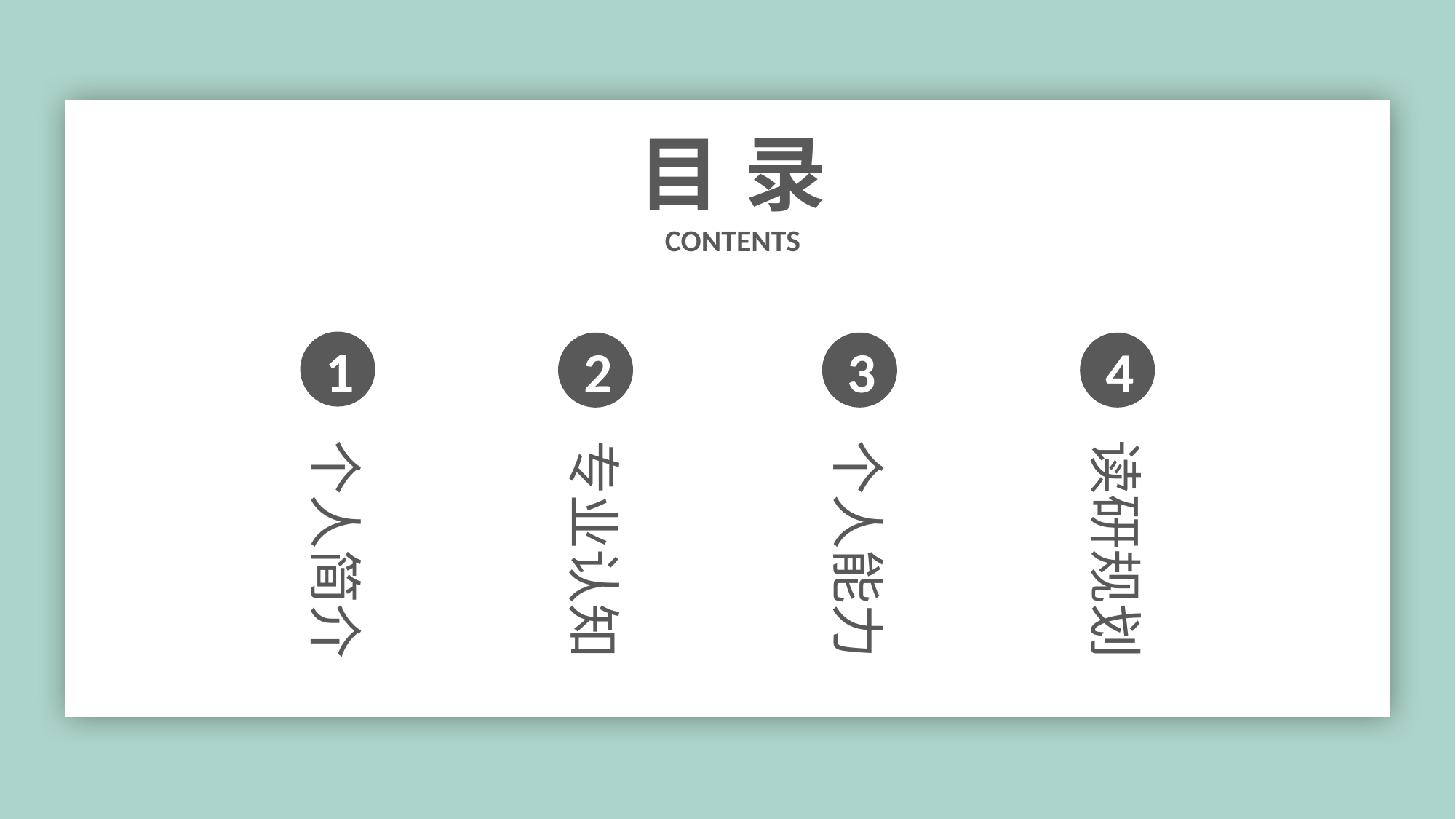

目录
CONTENTS
1
2
3
4
个人简介
专业认知
个人能力
读研规划